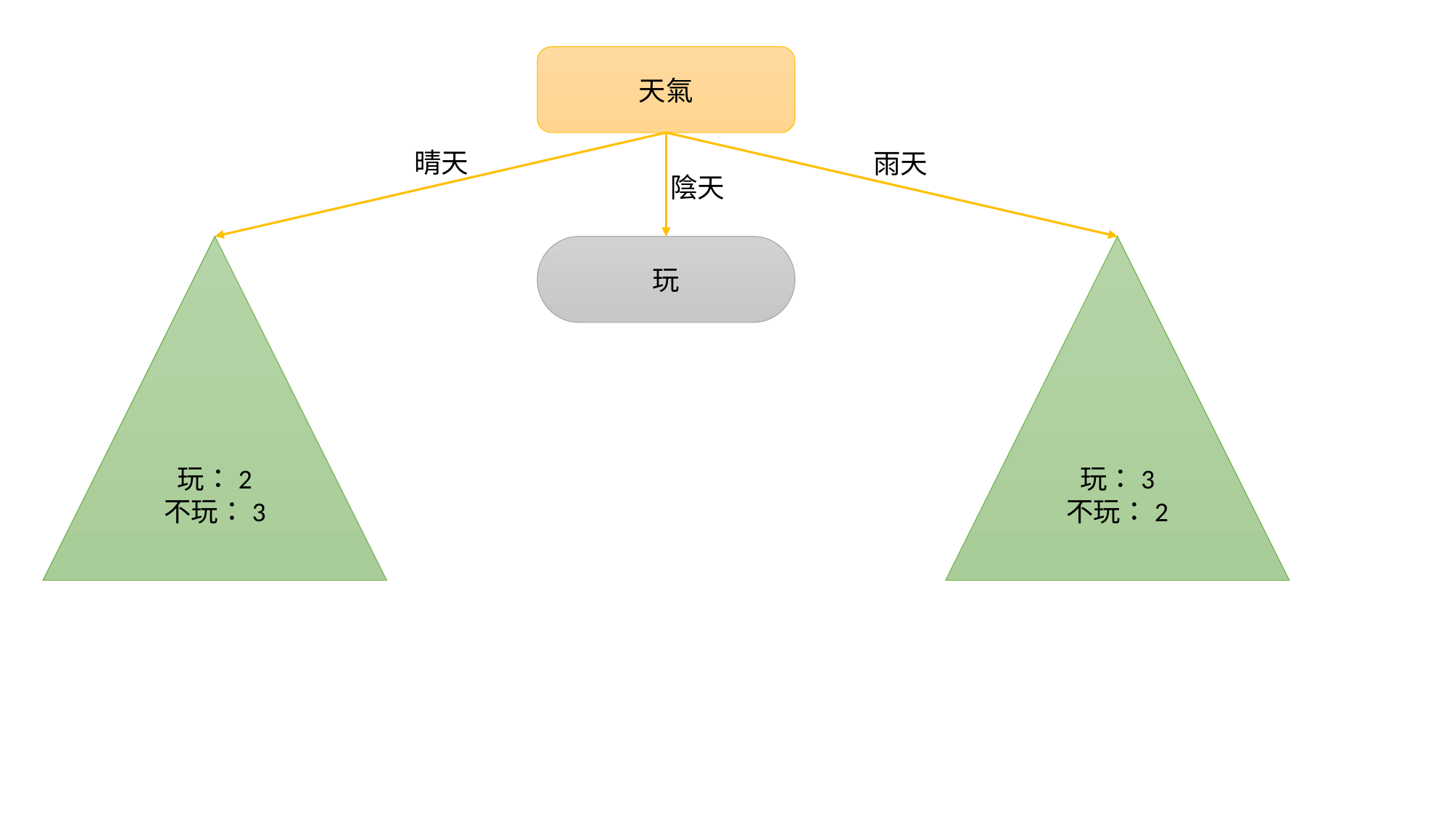

天氣
晴天
雨天
陰天
玩：2
不玩：3
玩
玩：3
不玩：2